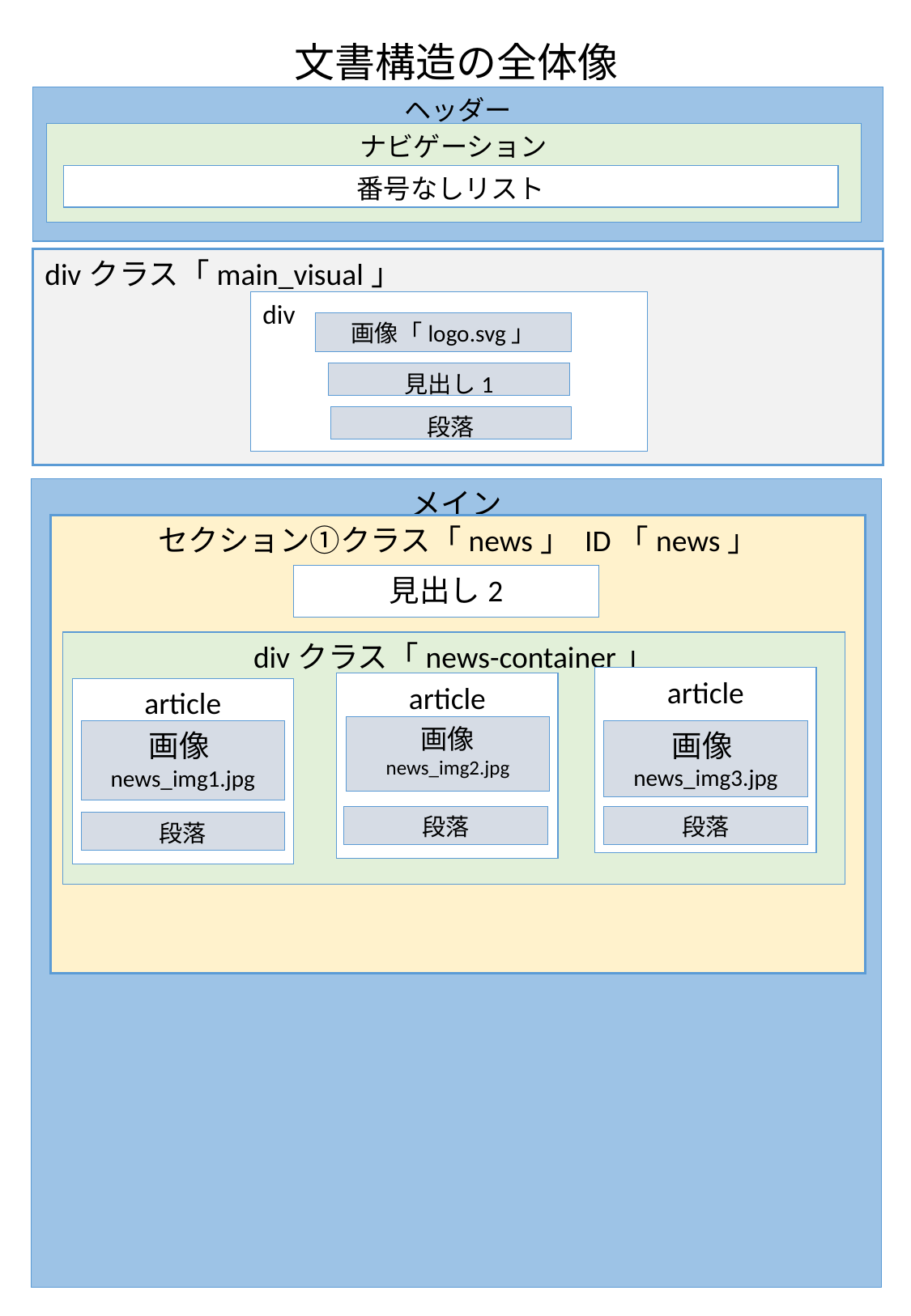

文書構造の全体像
ヘッダー

ナビゲーション
番号なしリスト
divクラス「main_visual」
div
画像「logo.svg」
見出し1
段落
メイン
セクション①クラス「news」 ID「news」
見出し2
divクラス「news-container」
article
article
article
画像
news_img2.jpg
画像news_img3.jpg
画像news_img1.jpg
段落
段落
段落